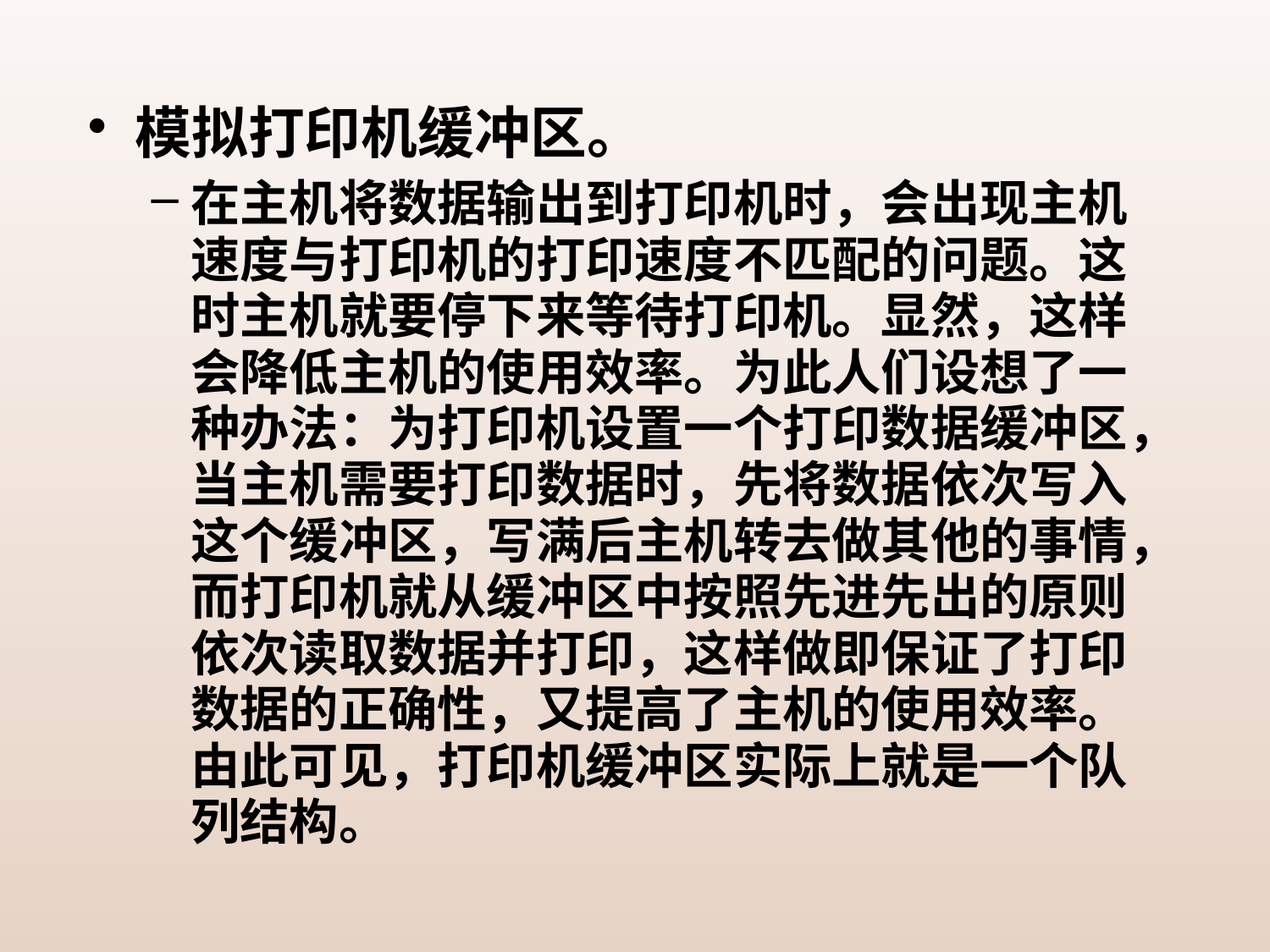

模拟打印机缓冲区。
在主机将数据输出到打印机时，会出现主机速度与打印机的打印速度不匹配的问题。这时主机就要停下来等待打印机。显然，这样会降低主机的使用效率。为此人们设想了一种办法：为打印机设置一个打印数据缓冲区，当主机需要打印数据时，先将数据依次写入这个缓冲区，写满后主机转去做其他的事情，而打印机就从缓冲区中按照先进先出的原则依次读取数据并打印，这样做即保证了打印数据的正确性，又提高了主机的使用效率。由此可见，打印机缓冲区实际上就是一个队列结构。